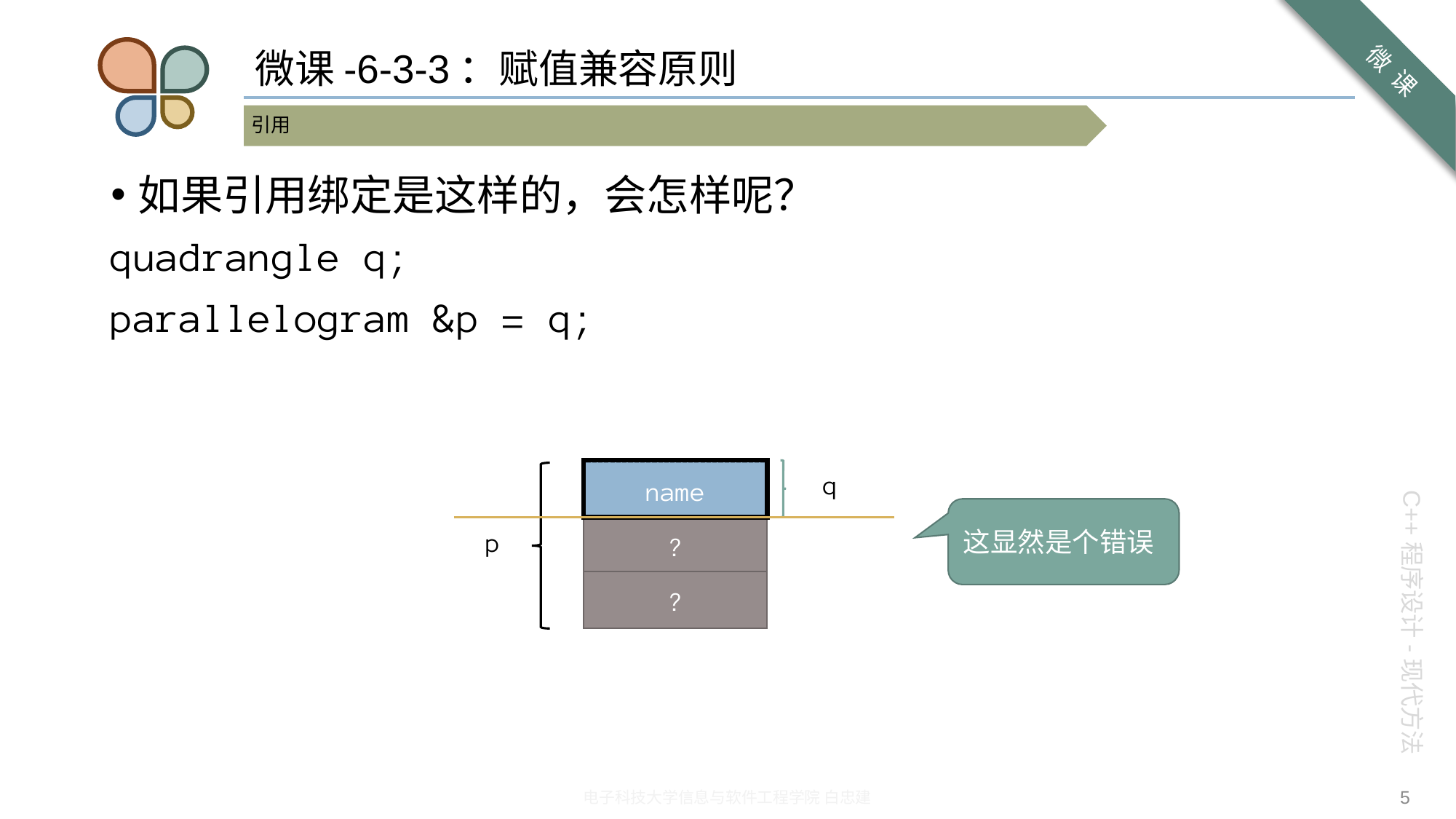

# 微课-6-3-3：赋值兼容原则
引用
如果引用绑定是这样的，会怎样呢？
quadrangle q;
parallelogram &p = q;

q
name

这显然是个错误
?
p
?
5